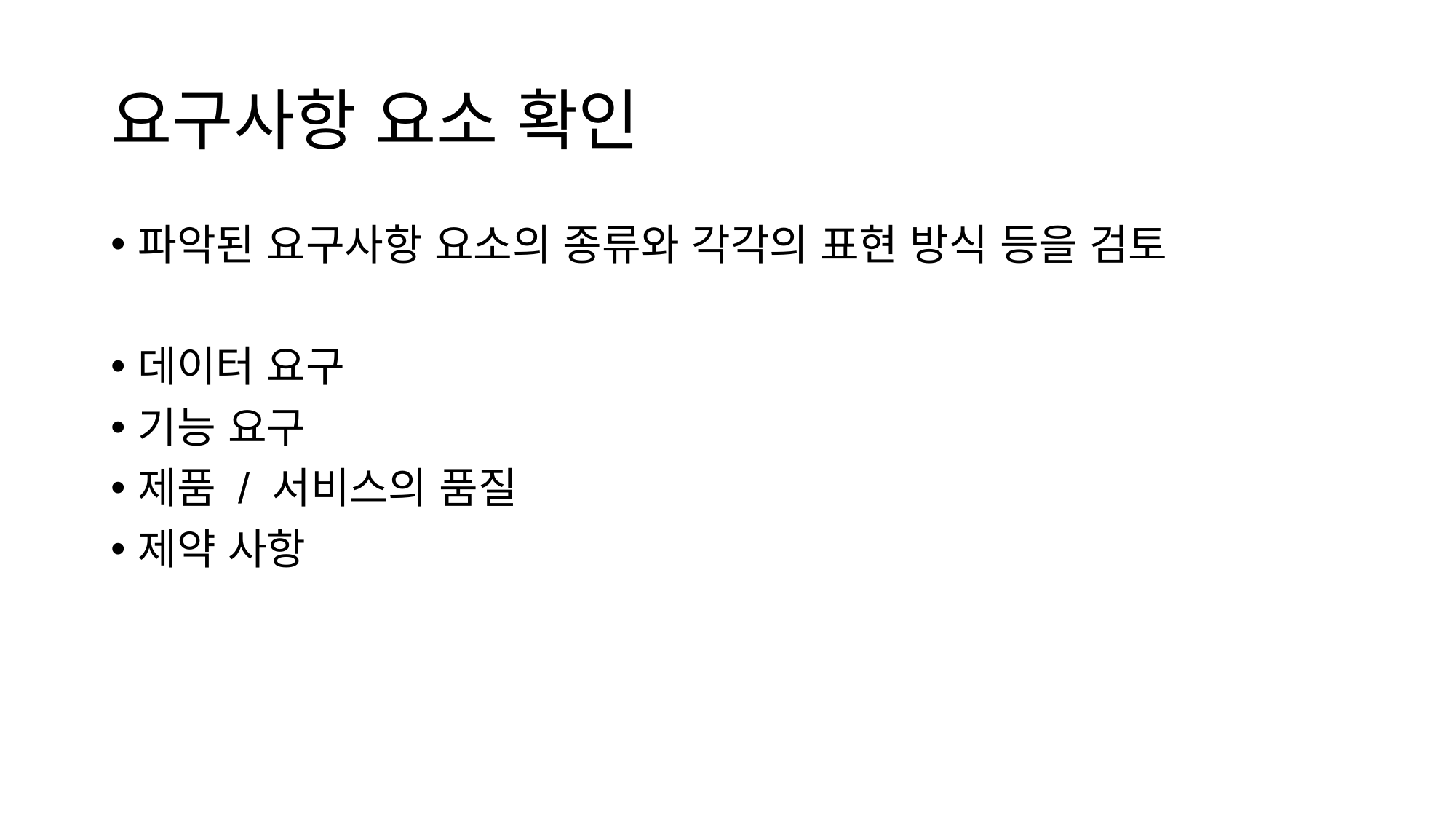

# 요구사항 요소 확인
파악된 요구사항 요소의 종류와 각각의 표현 방식 등을 검토

데이터 요구
기능 요구
제품 / 서비스의 품질
제약 사항